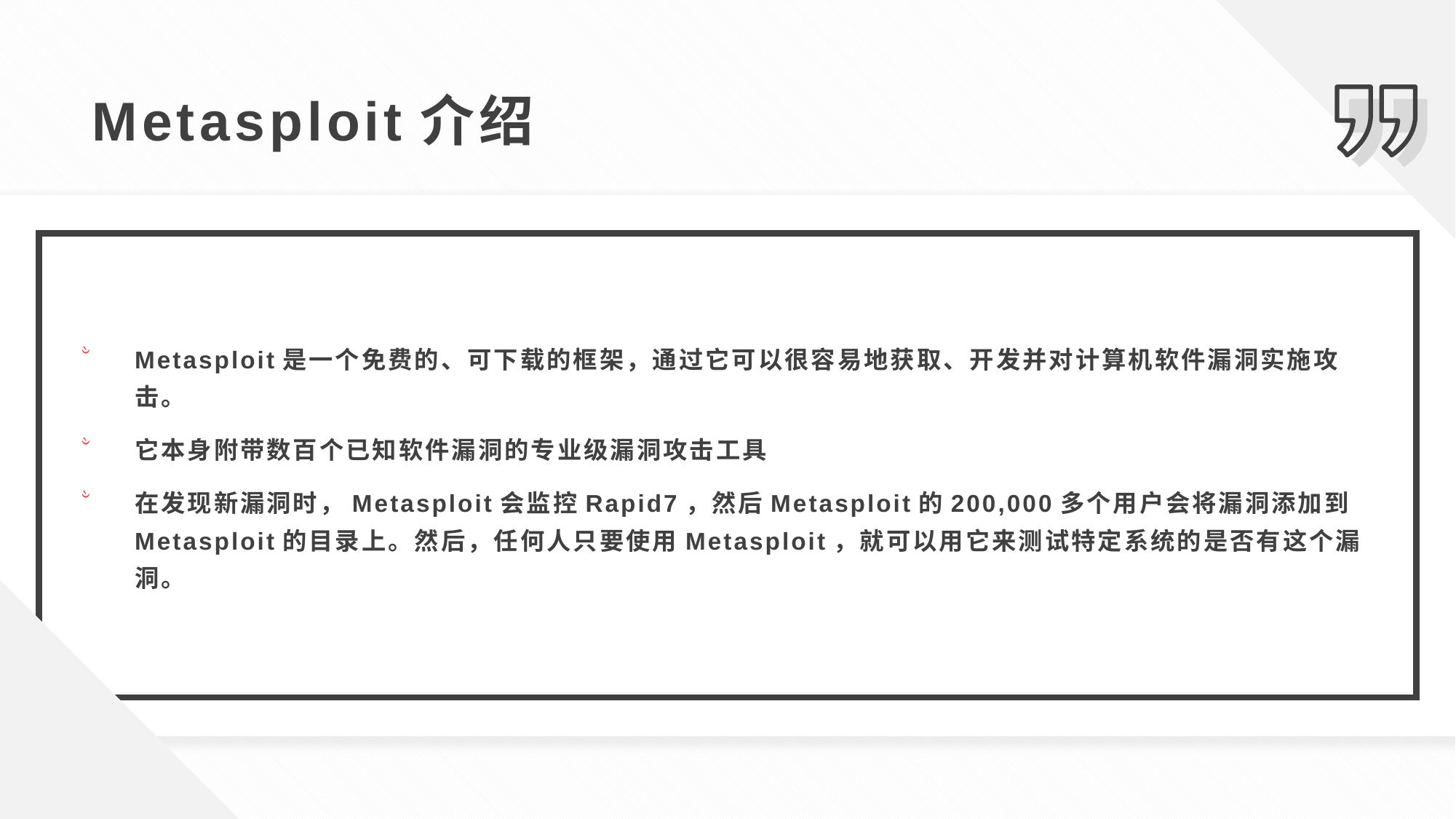

Metasploit介绍

Metasploit是一个免费的、可下载的框架，通过它可以很容易地获取、开发并对计算机软件漏洞实施攻击。
它本身附带数百个已知软件漏洞的专业级漏洞攻击工具
在发现新漏洞时，Metasploit会监控Rapid7，然后Metasploit的200,000多个用户会将漏洞添加到Metasploit的目录上。然后，任何人只要使用Metasploit，就可以用它来测试特定系统的是否有这个漏洞。